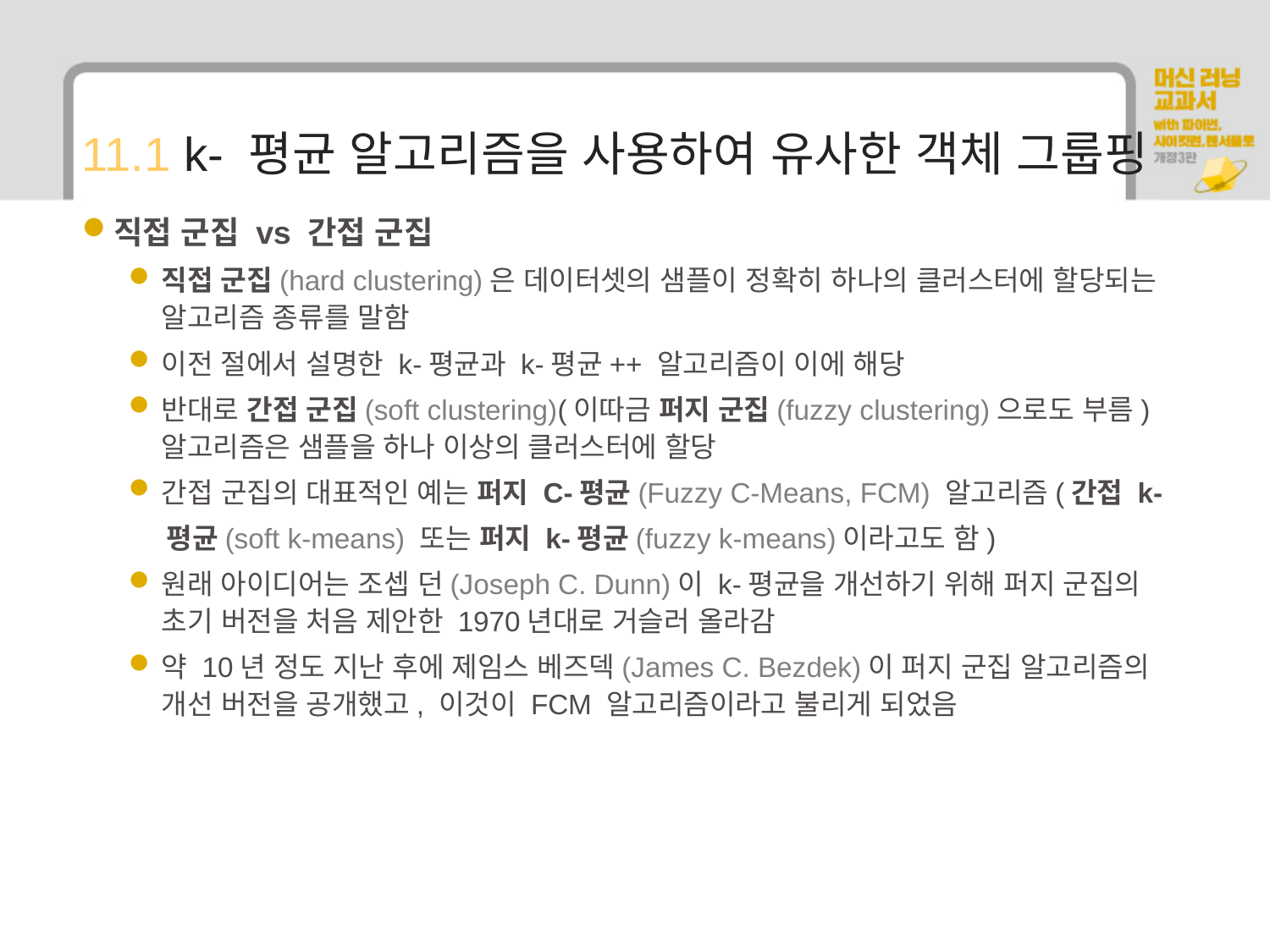

# 11.1 k- 평균 알고리즘을 사용하여 유사한 객체 그룹핑
직접 군집 vs 간접 군집
직접 군집(hard clustering)은 데이터셋의 샘플이 정확히 하나의 클러스터에 할당되는 알고리즘 종류를 말함
이전 절에서 설명한 k-평균과 k-평균++ 알고리즘이 이에 해당
반대로 간접 군집(soft clustering)(이따금 퍼지 군집(fuzzy clustering)으로도 부름) 알고리즘은 샘플을 하나 이상의 클러스터에 할당
간접 군집의 대표적인 예는 퍼지 C-평균(Fuzzy C-Means, FCM) 알고리즘(간접 k-
    평균(soft k-means) 또는 퍼지 k-평균(fuzzy k-means)이라고도 함)
원래 아이디어는 조셉 던(Joseph C. Dunn)이 k-평균을 개선하기 위해 퍼지 군집의 초기 버전을 처음 제안한 1970년대로 거슬러 올라감
약 10년 정도 지난 후에 제임스 베즈덱(James C. Bezdek)이 퍼지 군집 알고리즘의 개선 버전을 공개했고, 이것이 FCM 알고리즘이라고 불리게 되었음